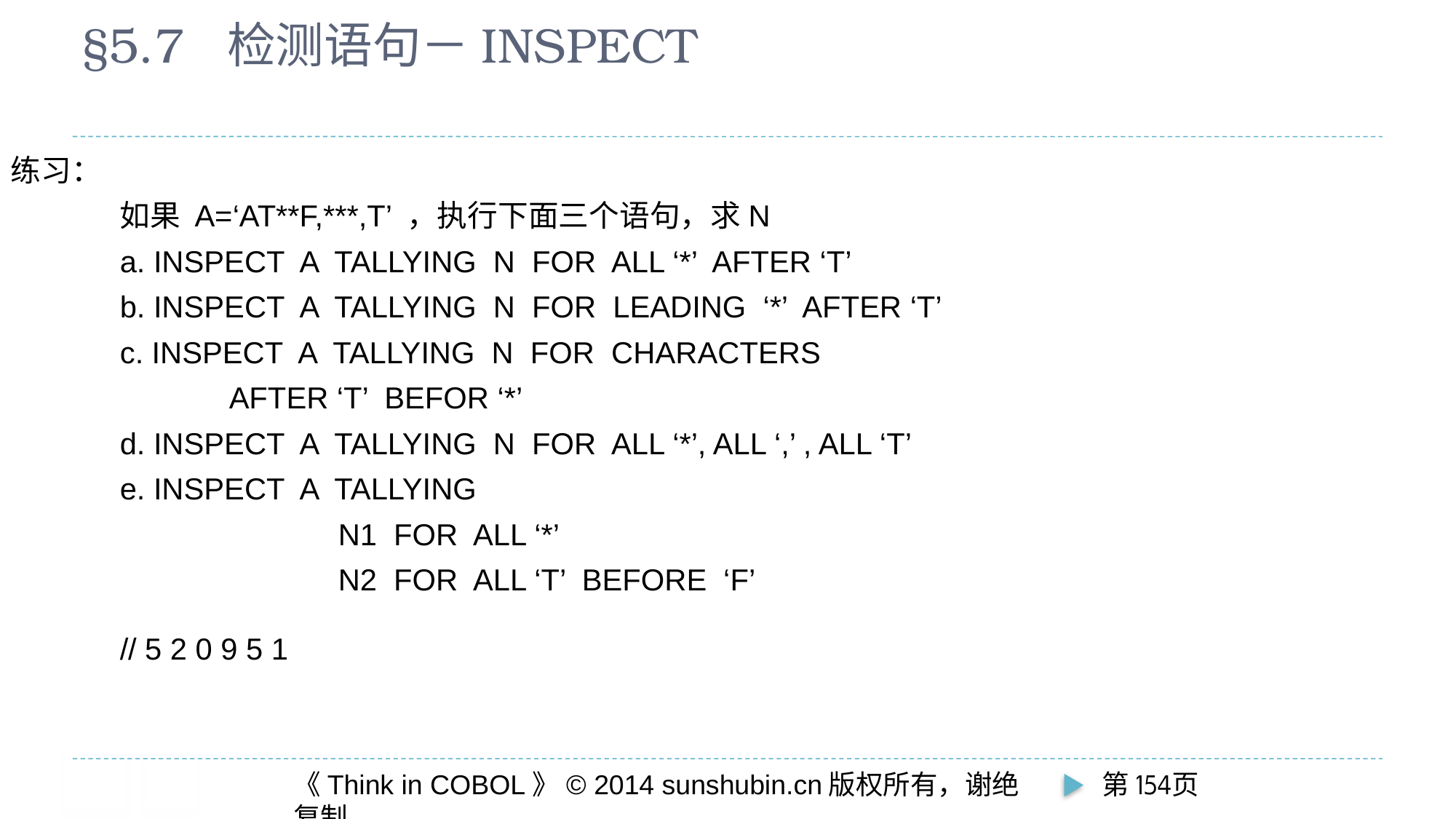

# §5.7  检测语句－INSPECT
练习：
	如果 A=‘AT**F,***,T’ ，执行下面三个语句，求N
	a. INSPECT  A  TALLYING  N  FOR  ALL ‘*’  AFTER ‘T’
	b. INSPECT  A  TALLYING  N  FOR  LEADING  ‘*’  AFTER ‘T’
	c. INSPECT  A  TALLYING  N  FOR  CHARACTERS
		AFTER ‘T’  BEFOR ‘*’
	d. INSPECT  A  TALLYING  N  FOR  ALL ‘*’, ALL ‘,’ , ALL ‘T’
	e. INSPECT  A  TALLYING
			N1  FOR  ALL ‘*’
			N2  FOR  ALL ‘T’  BEFORE  ‘F’

	// 5 2 0 9 5 1